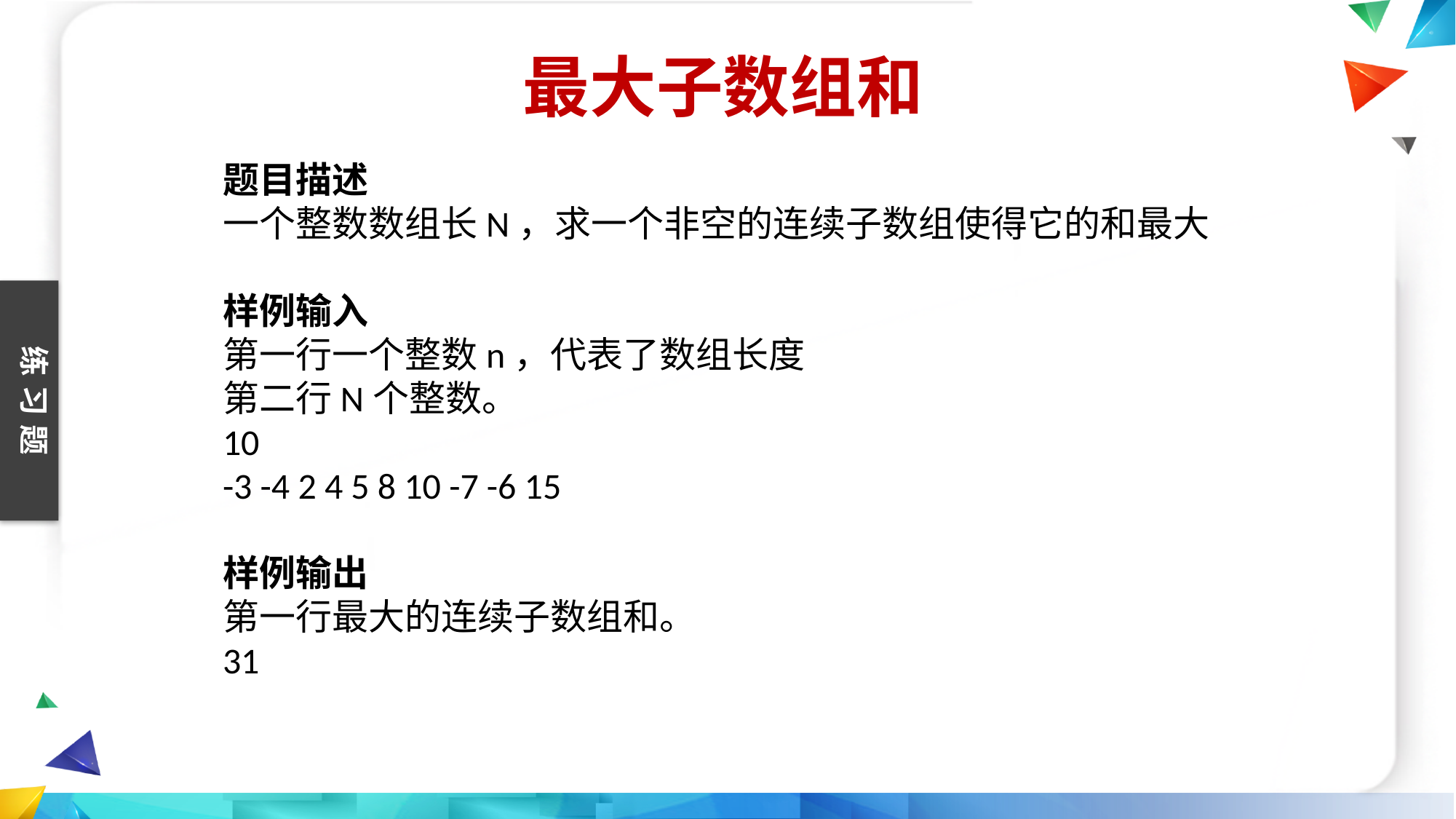

最大子数组和
题目描述
一个整数数组长N，求一个非空的连续子数组使得它的和最大

样例输入
第一行一个整数n，代表了数组长度
第二行N个整数。
10
-3 -4 2 4 5 8 10 -7 -6 15

样例输出
第一行最大的连续子数组和。
31